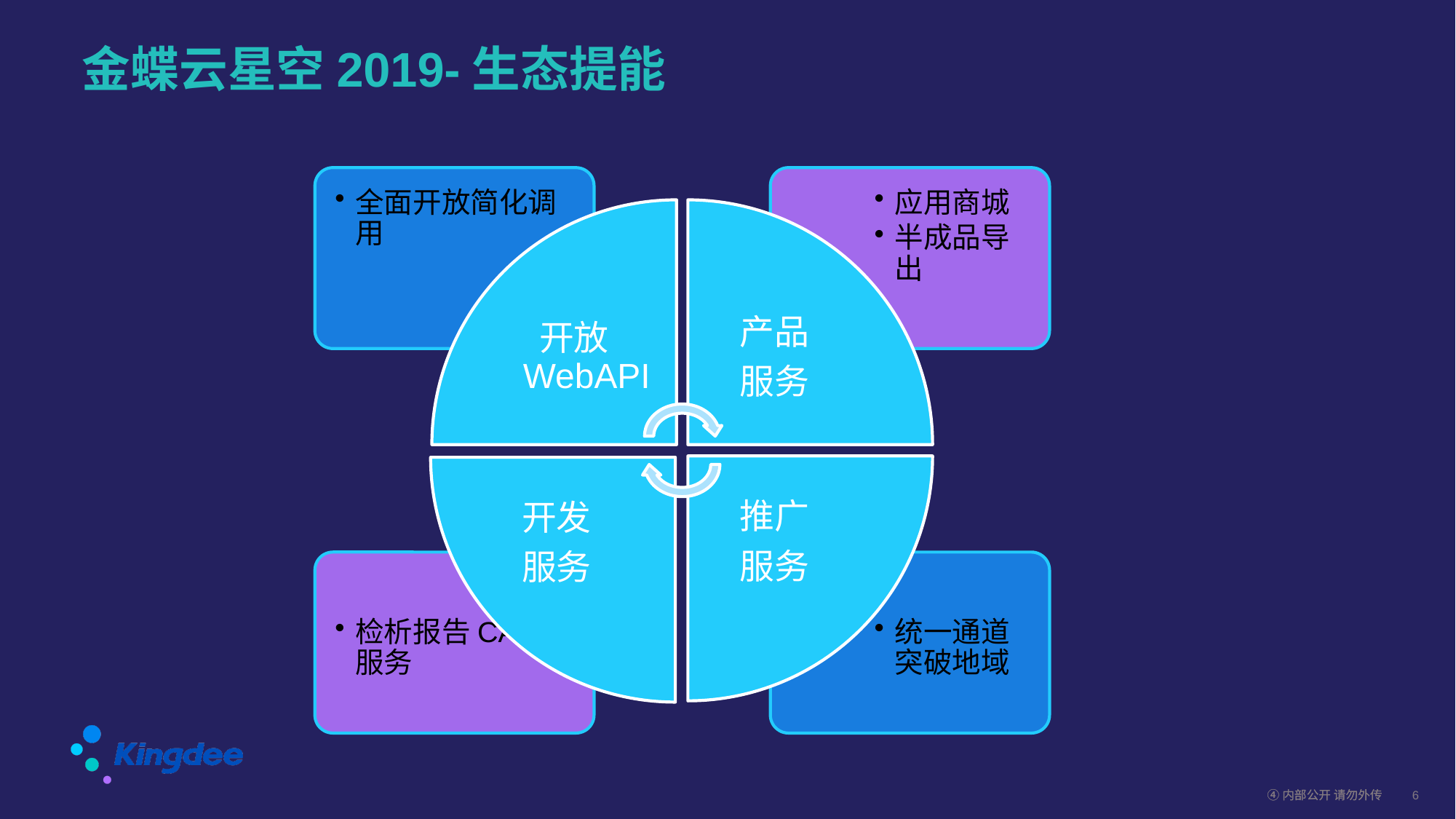

# 金蝶云星空2019-生态提能
统一通道突破地域
检析报告CASE服务
应用商城
半成品导出
全面开放简化调用
 开放WebAPI
产品
服务
推广
服务
开发
服务